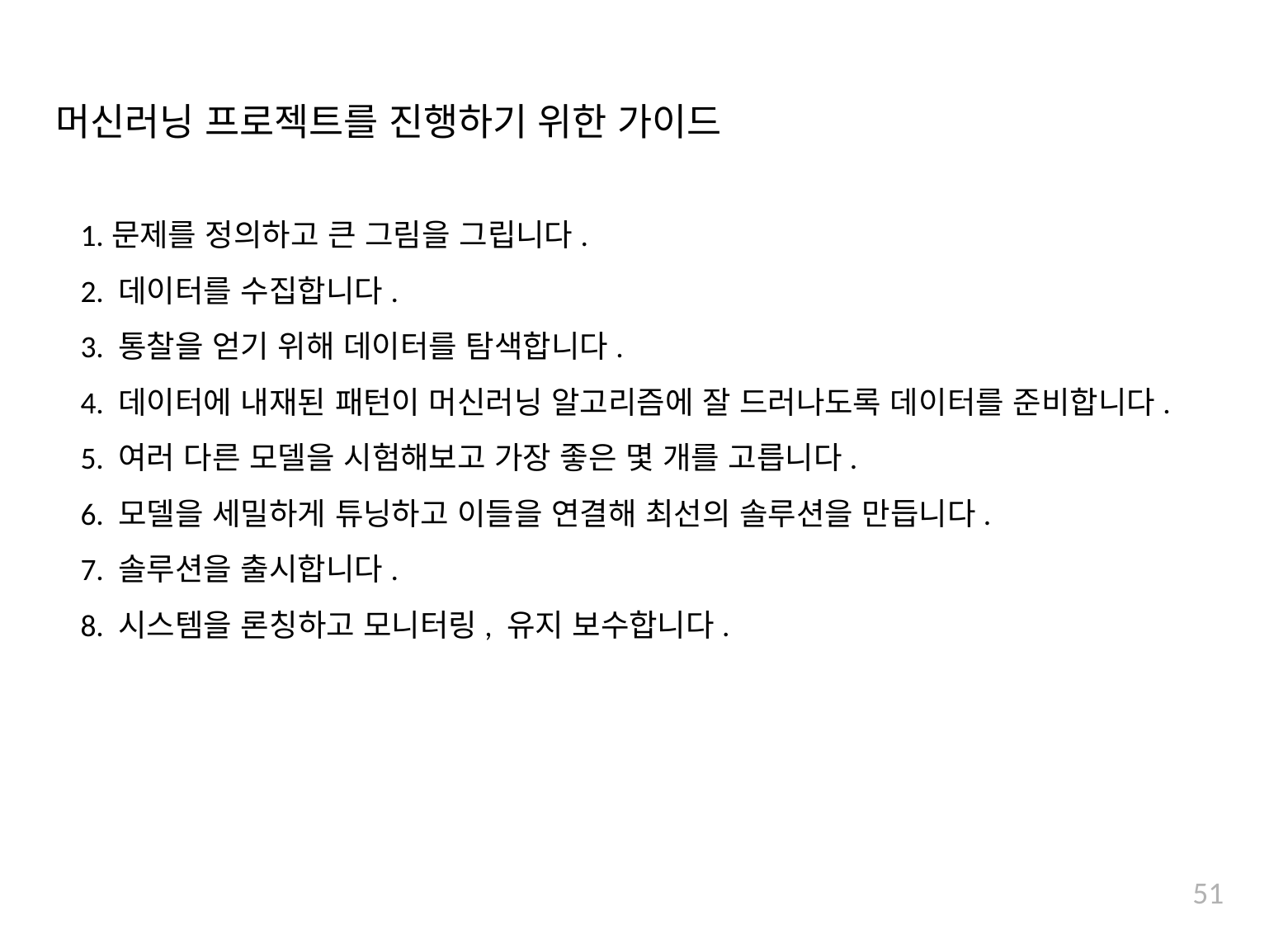

# 머신러닝 프로젝트를 진행하기 위한 가이드
1.문제를 정의하고 큰 그림을 그립니다.
2. 데이터를 수집합니다.
3. 통찰을 얻기 위해 데이터를 탐색합니다.
4. 데이터에 내재된 패턴이 머신러닝 알고리즘에 잘 드러나도록 데이터를 준비합니다.
5. 여러 다른 모델을 시험해보고 가장 좋은 몇 개를 고릅니다.
6. 모델을 세밀하게 튜닝하고 이들을 연결해 최선의 솔루션을 만듭니다.
7. 솔루션을 출시합니다.
8. 시스템을 론칭하고 모니터링, 유지 보수합니다.
51